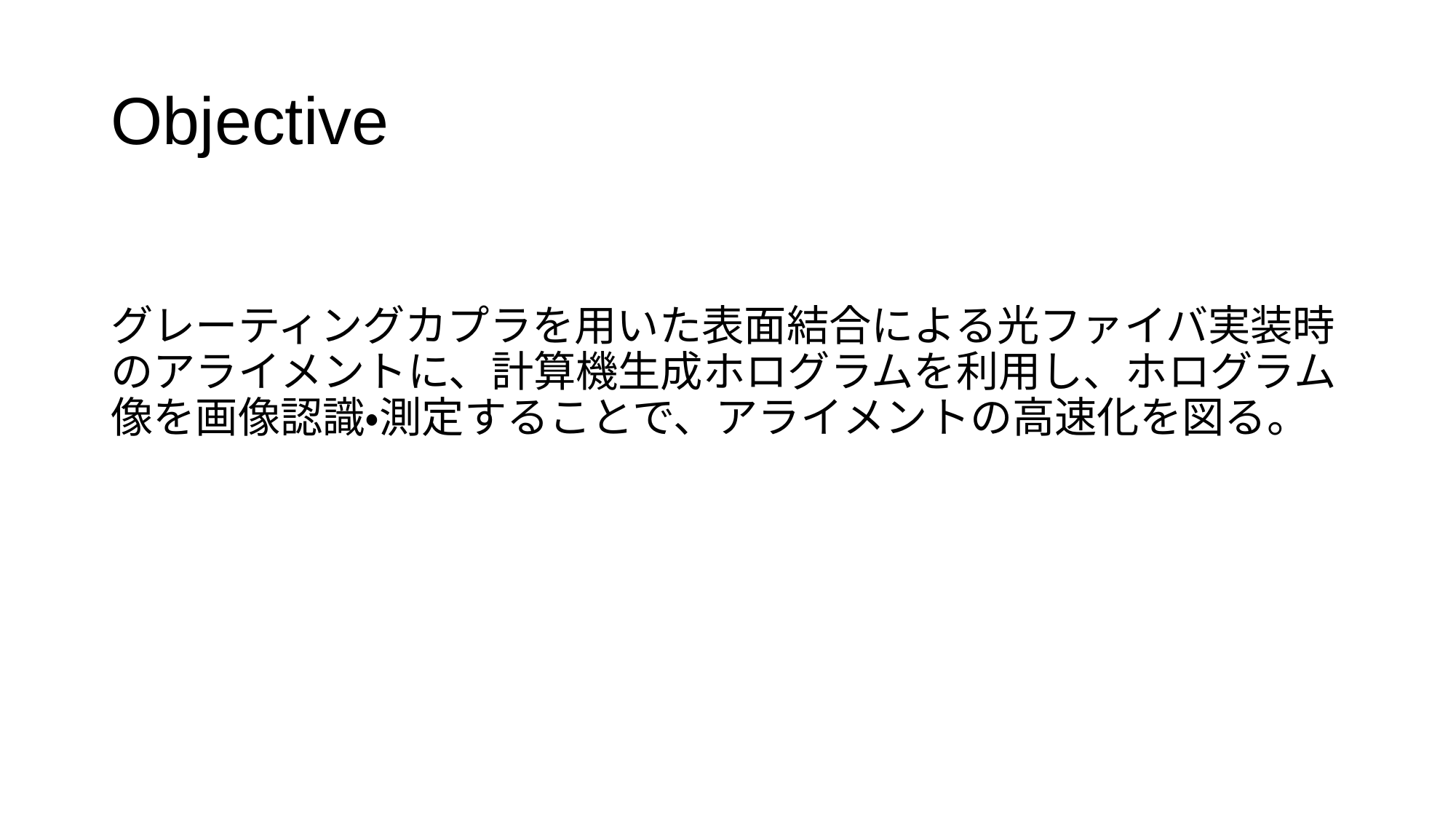

# Objective
グレーティングカプラを用いた表面結合による光ファイバ実装時のアライメントに、計算機生成ホログラムを利用し、ホログラム像を画像認識・測定することで、アライメントの高速化を図る。